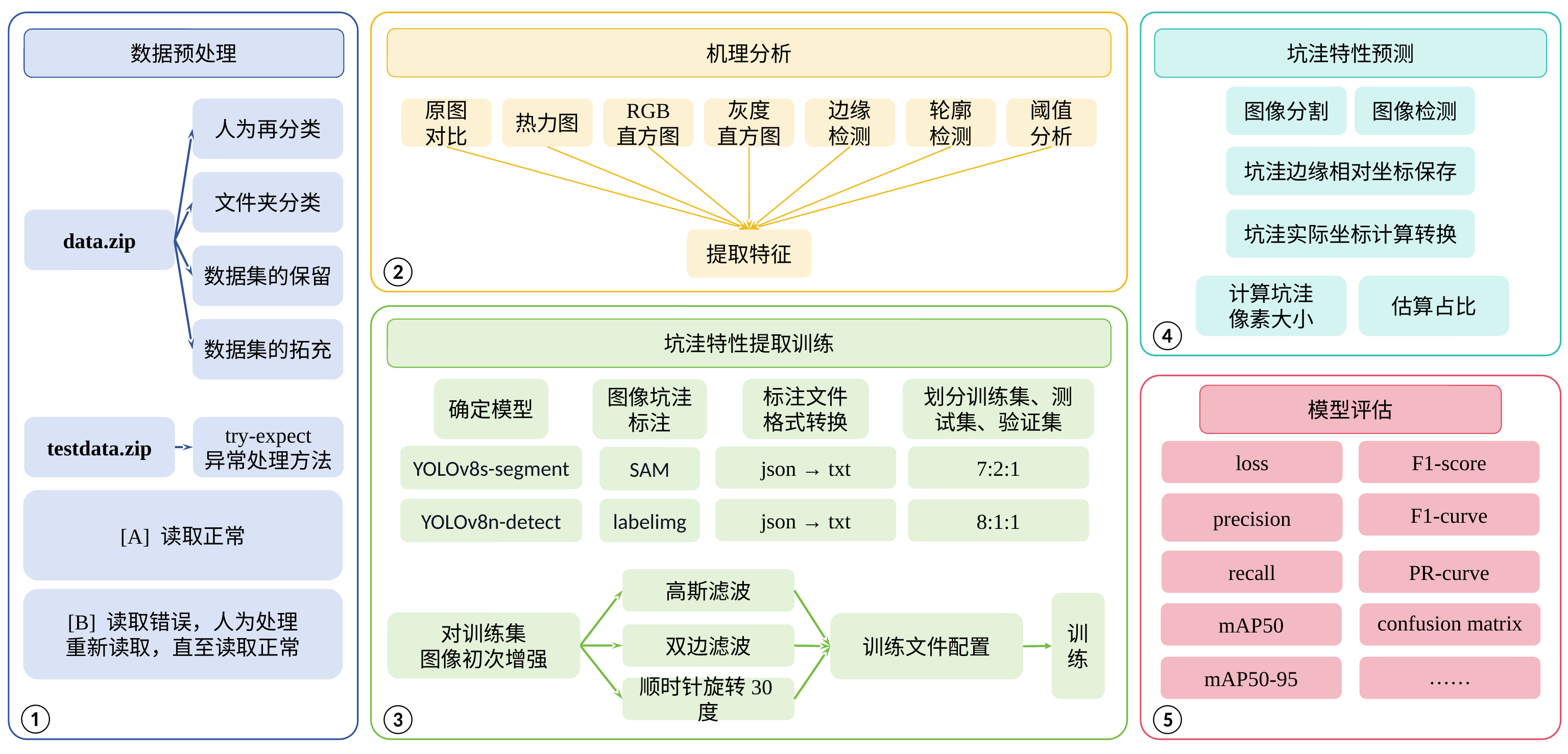

机理分析
坑洼特性预测
数据预处理
图像分割
图像检测
坑洼边缘相对坐标保存
坑洼实际坐标计算转换
人为再分类
原图
对比
热力图
RGB
直方图
灰度
直方图
边缘
检测
轮廓
检测
阈值
分析
文件夹分类
data.zip
提取特征
数据集的保留
②
计算坑洼
像素大小
估算占比

④
数据集的拓充
坑洼特性提取训练

确定模型
标注文件
格式转换
划分训练集、测试集、验证集
图像坑洼标注
模型评估
testdata.zip
try-expect
异常处理方法
loss
F1-score
YOLOv8s-segment
json → txt
7:2:1
SAM
[A] 读取正常
precision
F1-curve
json → txt
labelimg
YOLOv8n-detect
8:1:1
recall
PR-curve
高斯滤波
[B] 读取错误，人为处理
重新读取，直至读取正常
训
练
mAP50
confusion matrix
对训练集
图像初次增强
训练文件配置
双边滤波
mAP50-95
……
顺时针旋转30度
①
③
⑤